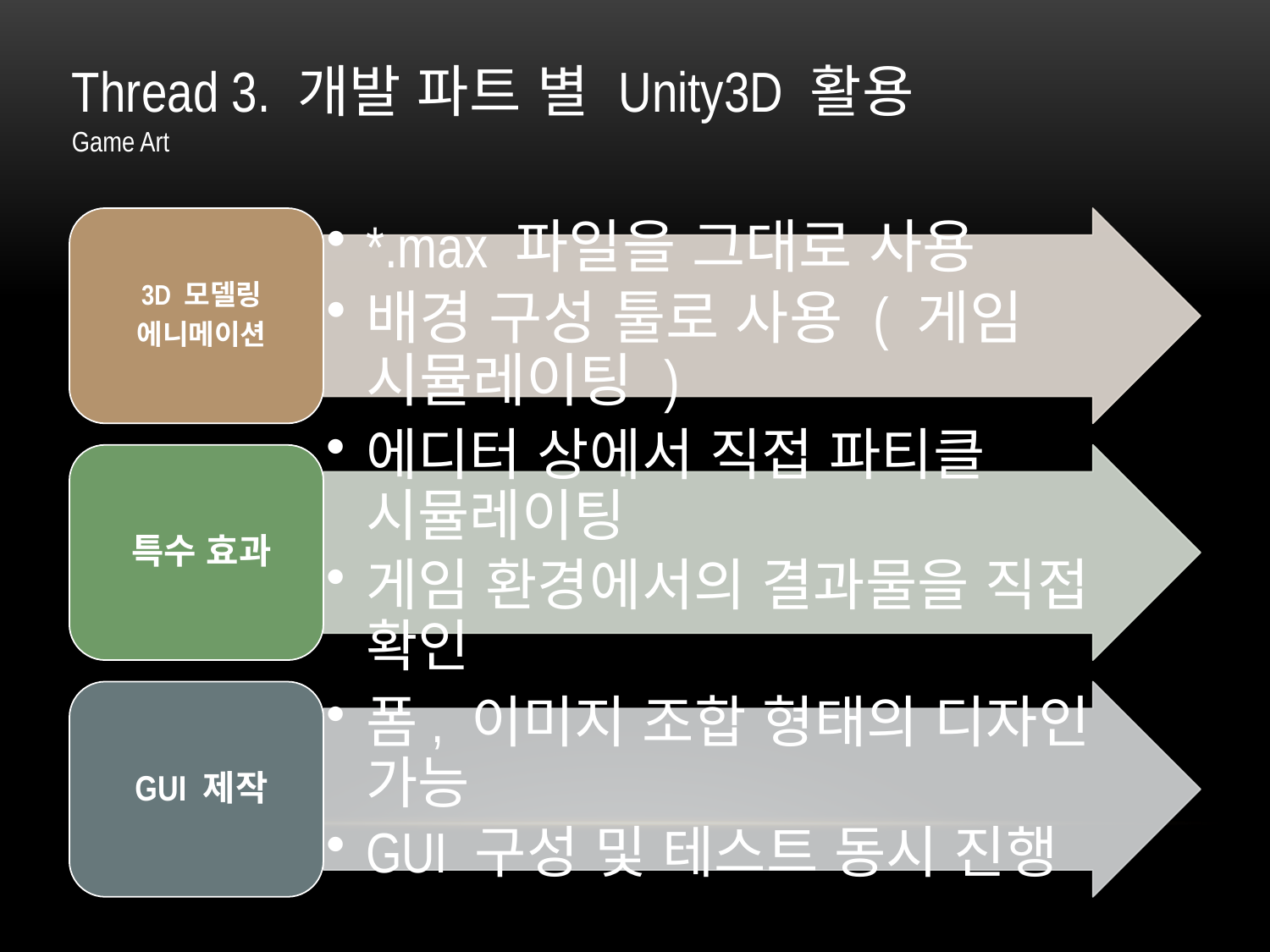

Thread 3. 개발 파트 별 Unity3D 활용
Game Art
*.max 파일을 그대로 사용
배경 구성 툴로 사용 ( 게임 시뮬레이팅 )
3D 모델링
에니메이션
에디터 상에서 직접 파티클 시뮬레이팅
게임 환경에서의 결과물을 직접 확인
특수 효과
폼, 이미지 조합 형태의 디자인 가능
GUI 구성 및 테스트 동시 진행
GUI 제작